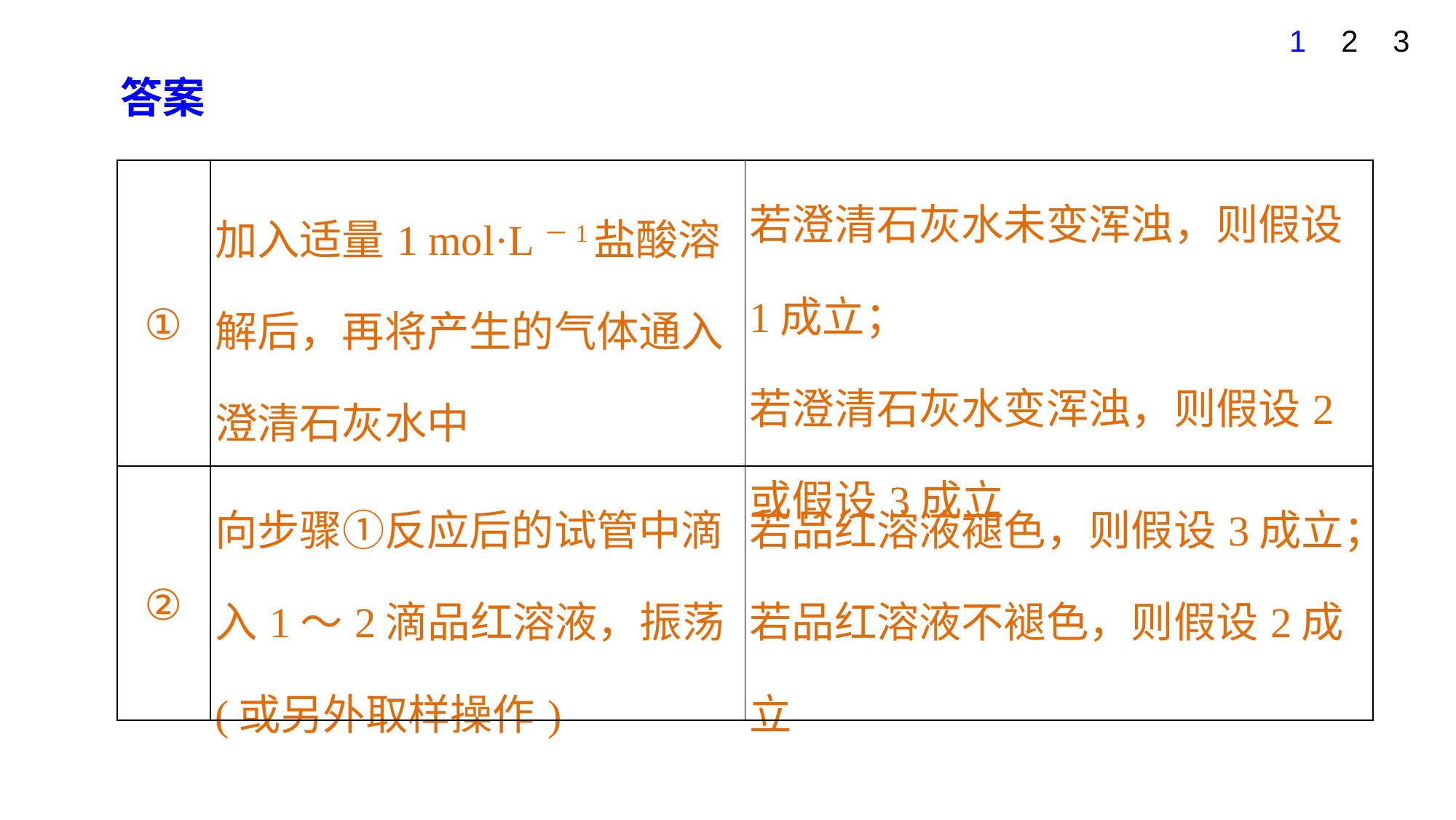

1
2
3
答案
| ① | 加入适量1 mol·L－1盐酸溶解后，再将产生的气体通入澄清石灰水中 | 若澄清石灰水未变浑浊，则假设1成立； 若澄清石灰水变浑浊，则假设2或假设3成立 |
| --- | --- | --- |
| ② | 向步骤①反应后的试管中滴入1～2滴品红溶液，振荡(或另外取样操作) | 若品红溶液褪色，则假设3成立； 若品红溶液不褪色，则假设2成立 |